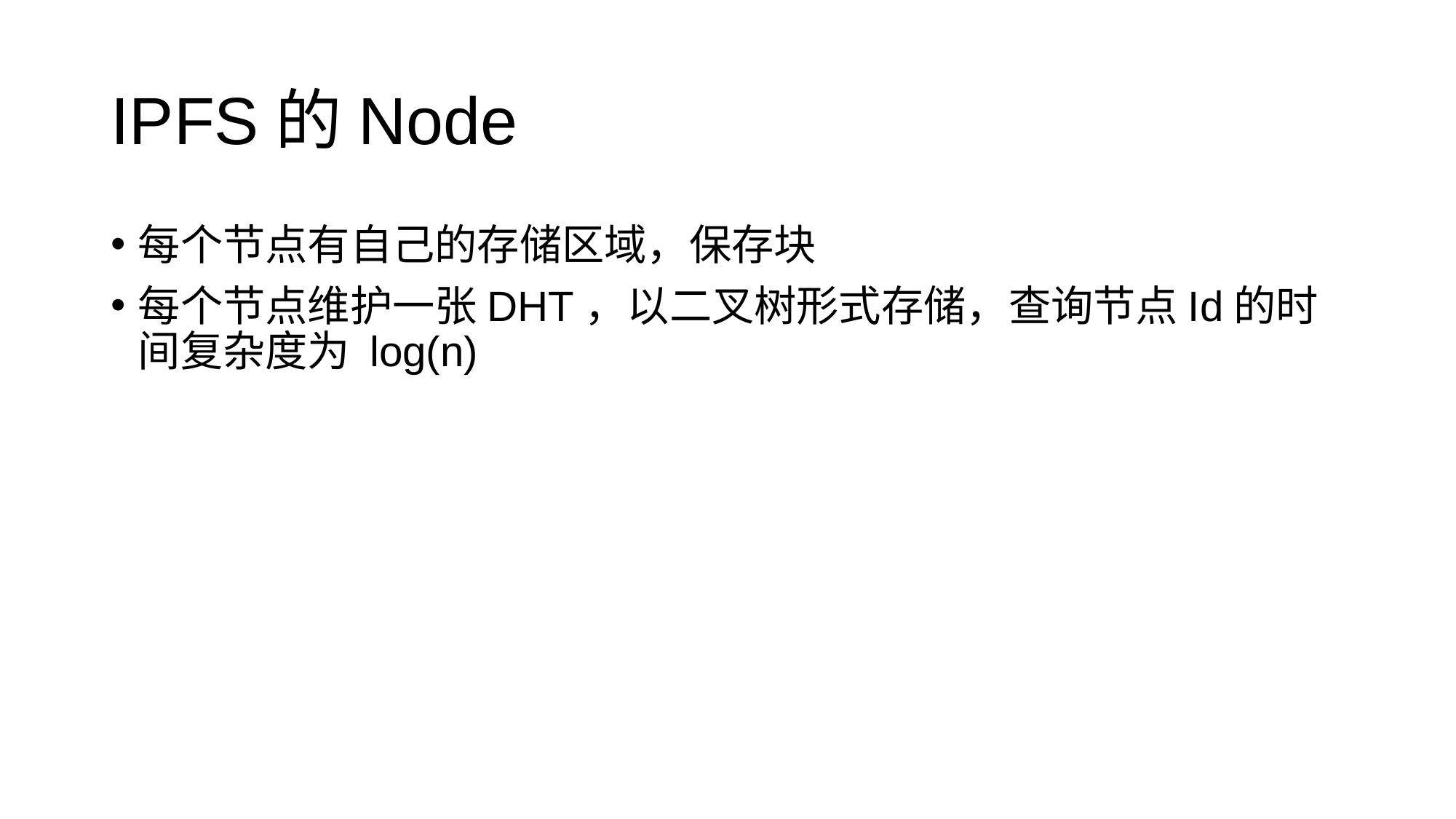

# IPFS的Node
每个节点有自己的存储区域，保存块
每个节点维护一张DHT，以二叉树形式存储，查询节点Id的时间复杂度为 log(n)